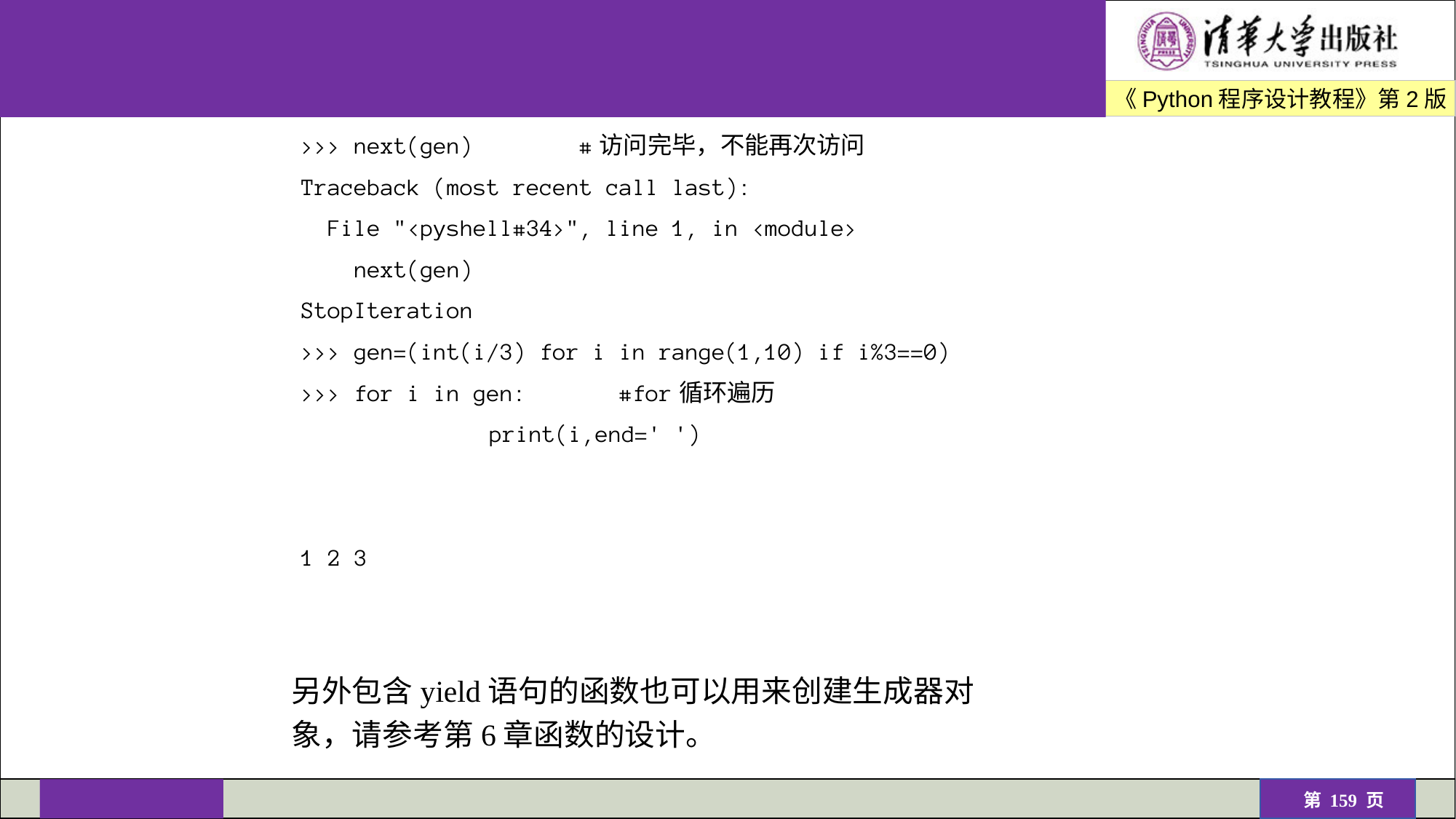

#
>>> next(gen)        #访问完毕，不能再次访问
Traceback (most recent call last):
  File "<pyshell#34>", line 1, in <module>
    next(gen)
StopIteration
>>> gen=(int(i/3) for i in range(1,10) if i%3==0)
>>> for i in gen:       #for循环遍历
	        print(i,end=' ')

1 2 3
另外包含yield语句的函数也可以用来创建生成器对象，请参考第6章函数的设计。